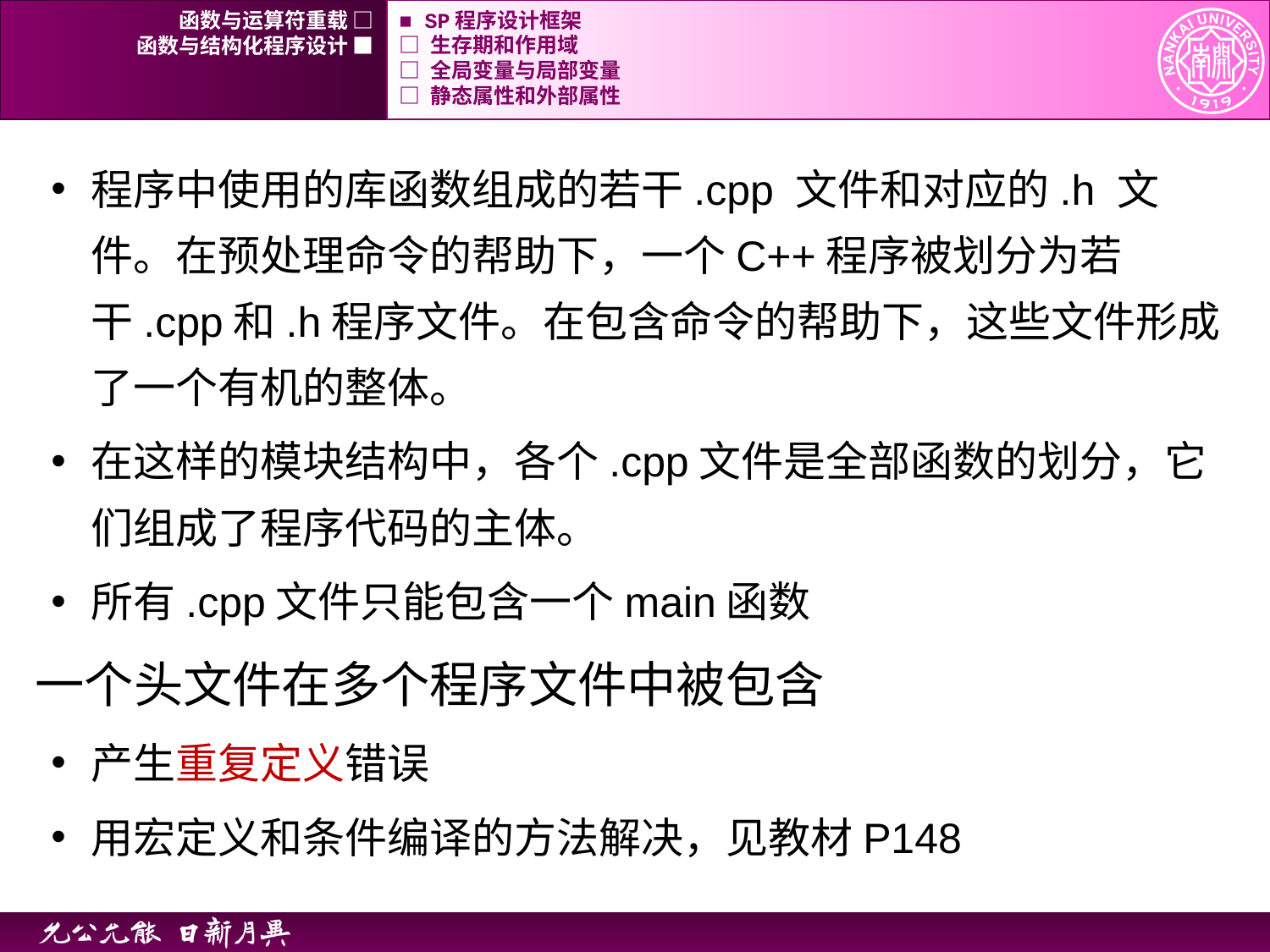

函数与运算符重载 □
■ SP程序设计框架
函数与结构化程序设计 ■
□ 生存期和作用域

□ 全局变量与局部变量

□ 静态属性和外部属性
程序中使用的库函数组成的若干.cpp 文件和对应的.h 文件。在预处理命令的帮助下，一个C++程序被划分为若干.cpp和.h程序文件。在包含命令的帮助下，这些文件形成了一个有机的整体。
在这样的模块结构中，各个.cpp文件是全部函数的划分，它们组成了程序代码的主体。
所有.cpp文件只能包含一个main函数
一个头文件在多个程序文件中被包含
产生重复定义错误
用宏定义和条件编译的方法解决，见教材P148